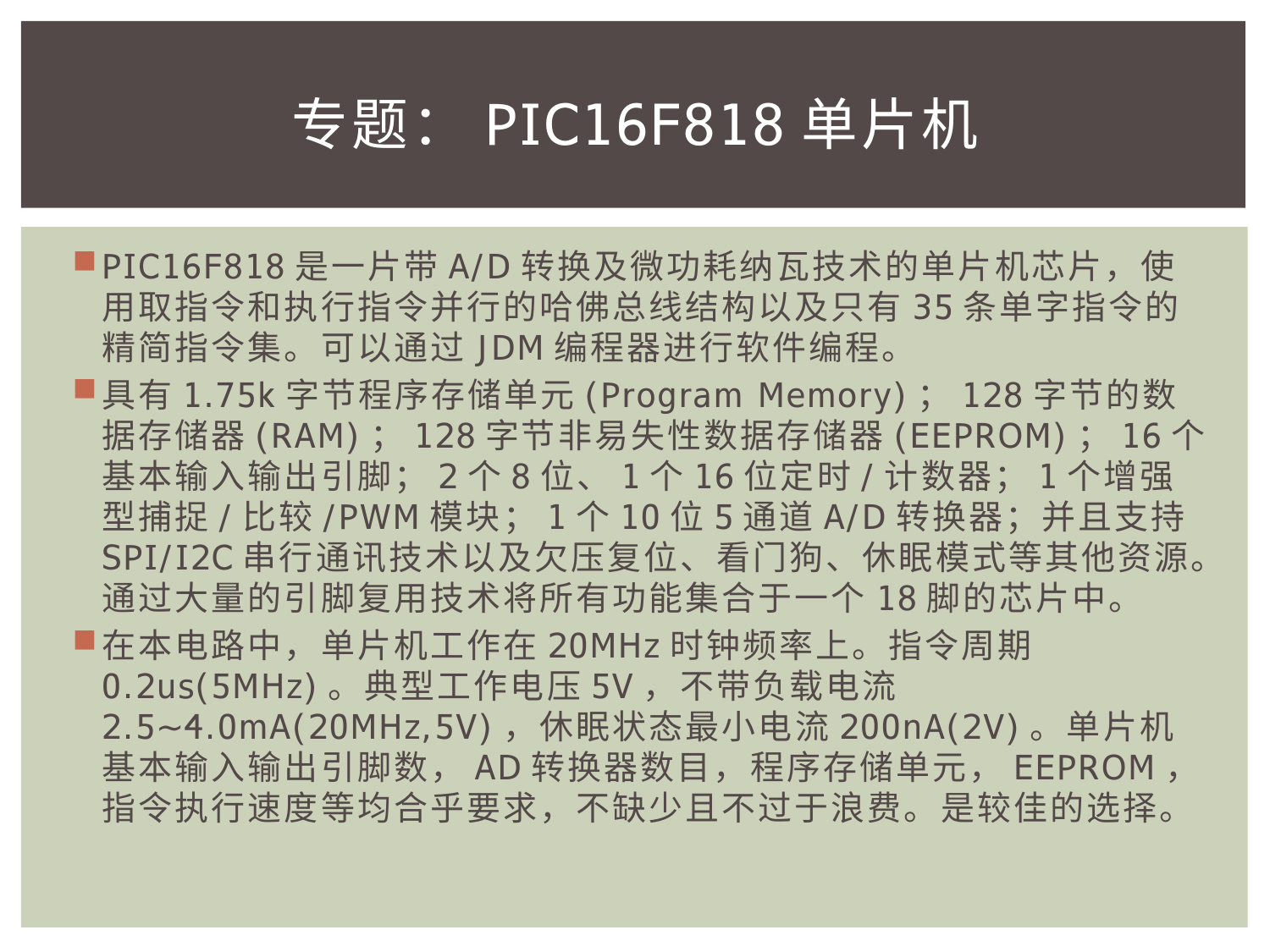

# 专题：PIC16F818单片机
PIC16F818是一片带A/D转换及微功耗纳瓦技术的单片机芯片，使用取指令和执行指令并行的哈佛总线结构以及只有35条单字指令的精简指令集。可以通过JDM编程器进行软件编程。
具有1.75k字节程序存储单元(Program Memory)；128字节的数据存储器(RAM)；128字节非易失性数据存储器(EEPROM)；16个基本输入输出引脚；2个8位、1个16位定时/计数器；1个增强型捕捉/比较/PWM模块；1个10位5通道A/D转换器；并且支持SPI/I2C串行通讯技术以及欠压复位、看门狗、休眠模式等其他资源。通过大量的引脚复用技术将所有功能集合于一个18脚的芯片中。
在本电路中，单片机工作在20MHz时钟频率上。指令周期0.2us(5MHz)。典型工作电压5V，不带负载电流2.5~4.0mA(20MHz,5V)，休眠状态最小电流200nA(2V)。单片机基本输入输出引脚数，AD转换器数目，程序存储单元，EEPROM，指令执行速度等均合乎要求，不缺少且不过于浪费。是较佳的选择。